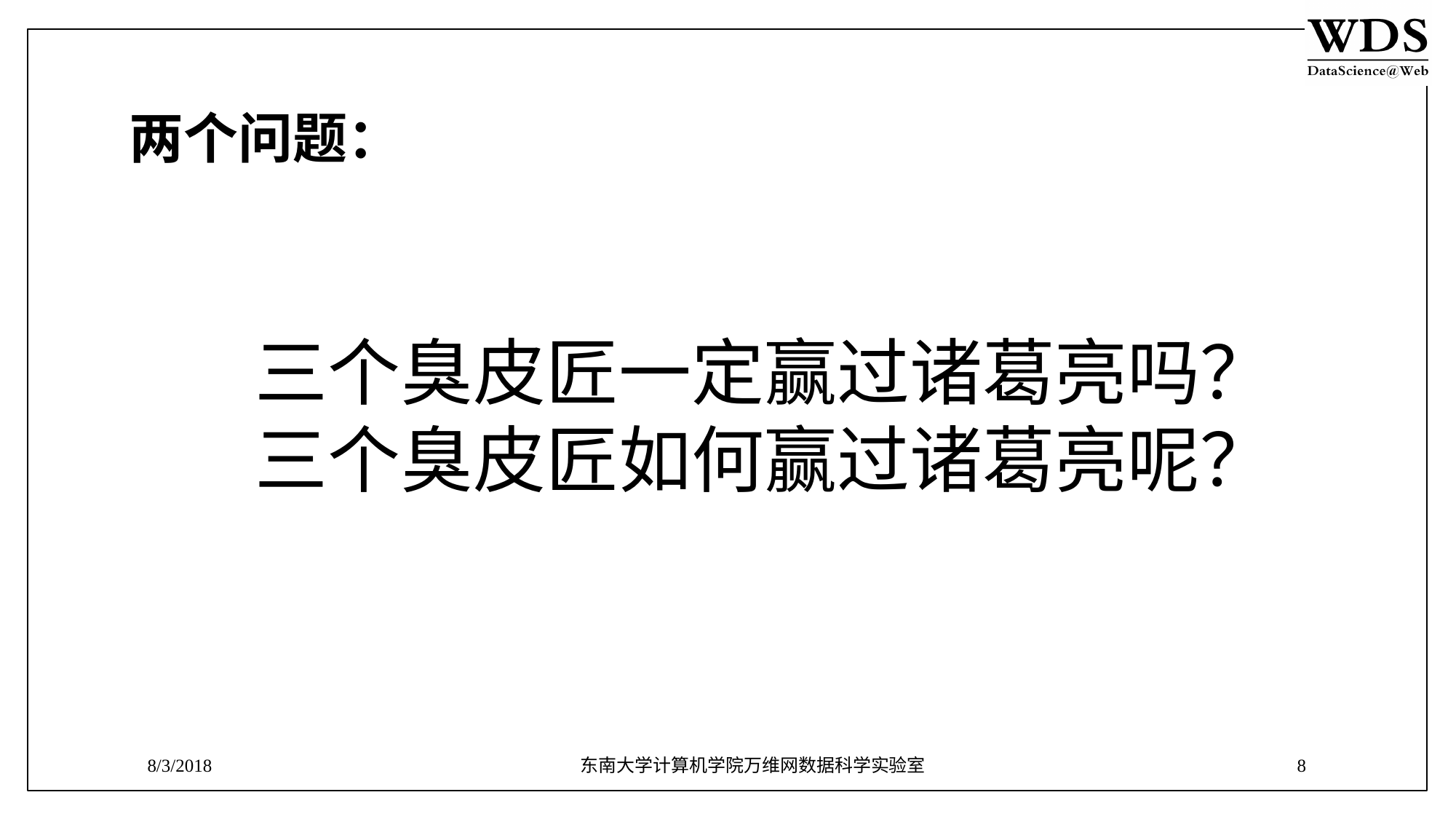

两个问题：
三个臭皮匠一定赢过诸葛亮吗？
三个臭皮匠如何赢过诸葛亮呢？

8/3/2018
东南大学计算机学院万维网数据科学实验室
8